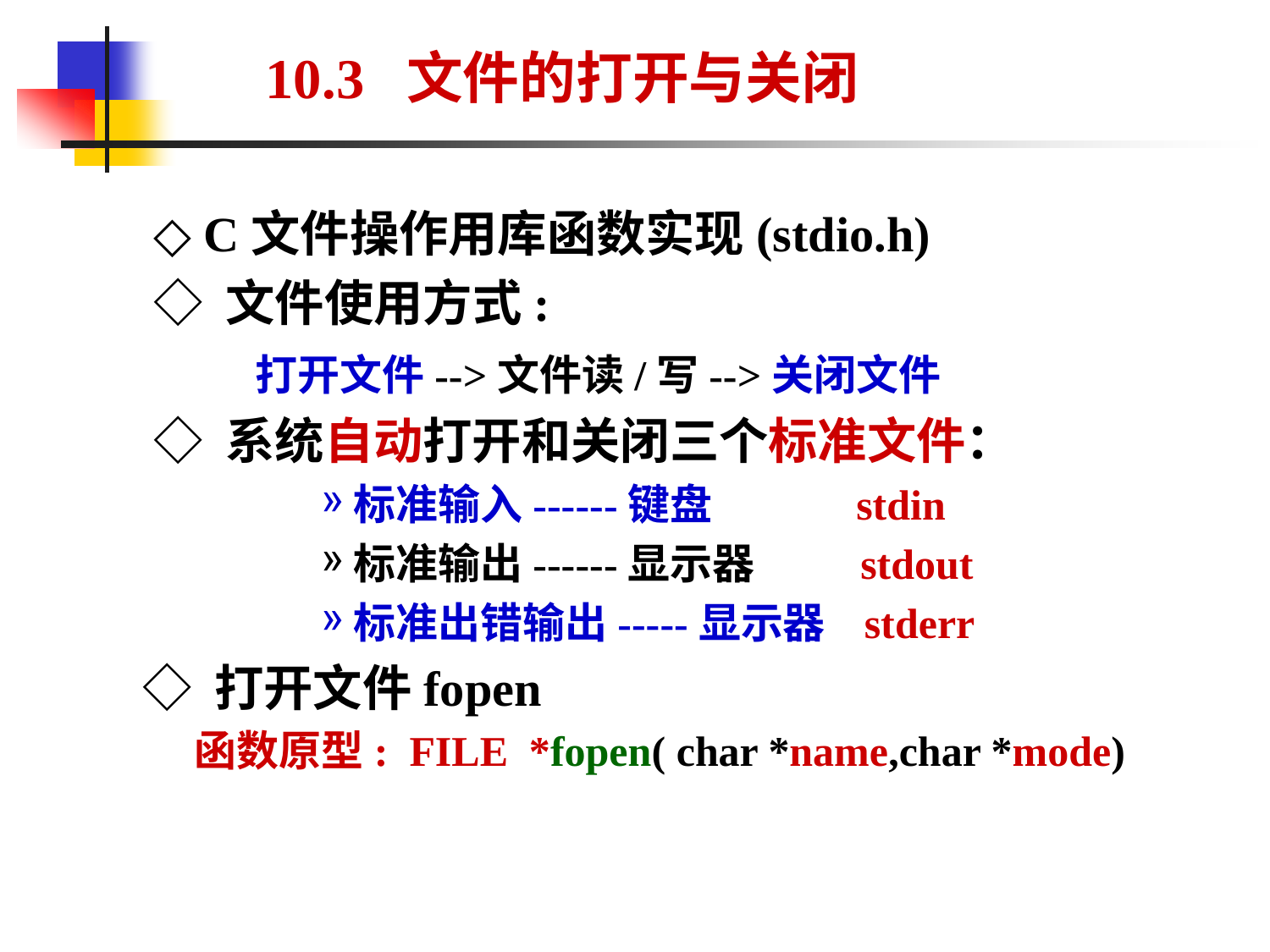

10.3  文件的打开与关闭
       ◇ C文件操作用库函数实现(stdio.h)
  ◇ 文件使用方式:
          打开文件-->文件读/写-->关闭文件
  ◇ 系统自动打开和关闭三个标准文件：
标准输入------键盘              stdin
标准输出------显示器          stdout
标准出错输出-----显示器   stderr
 ◇ 打开文件fopen
函数原型:  FILE  *fopen( char *name,char *mode)